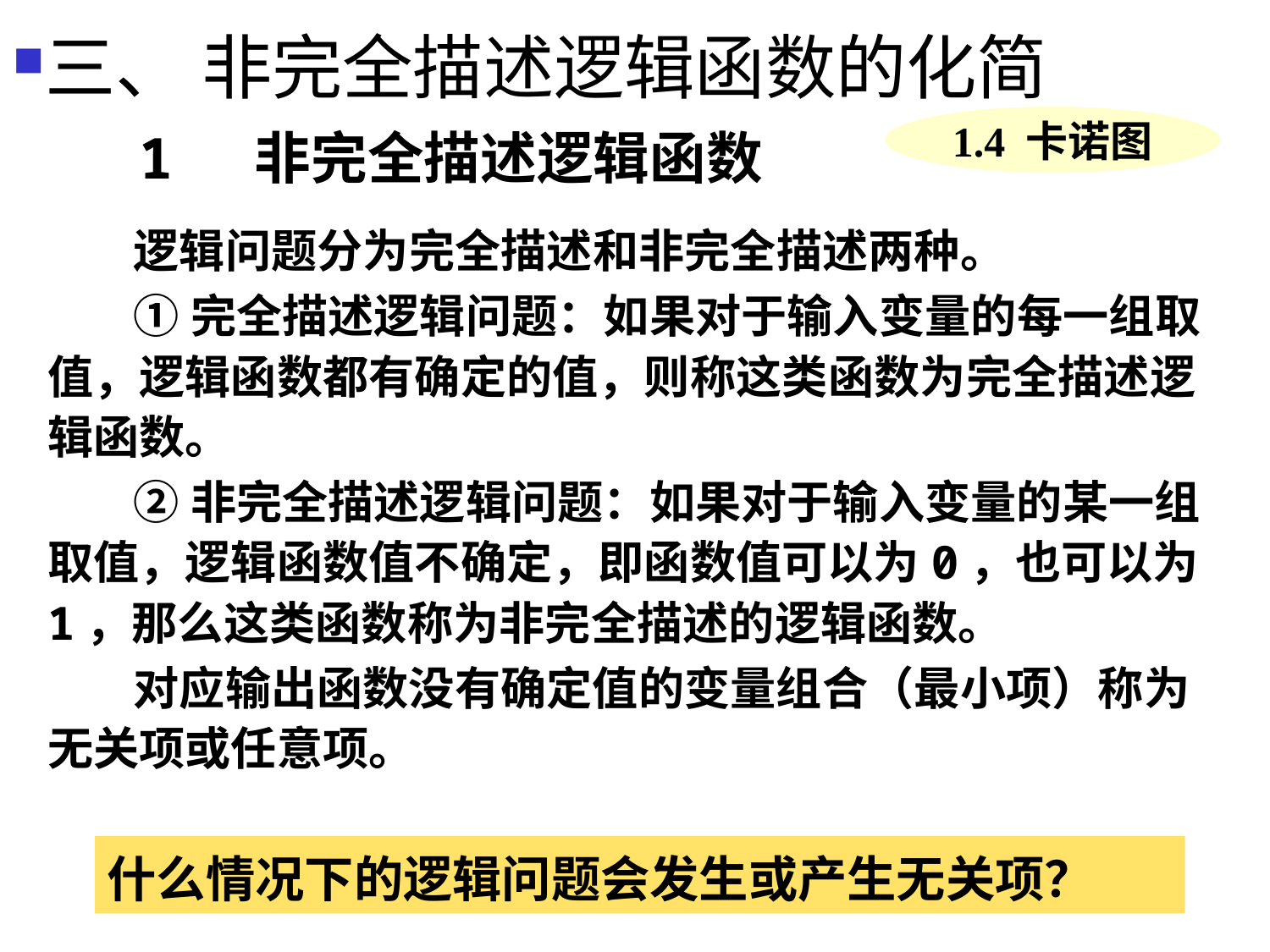

三、 非完全描述逻辑函数的化简
1.4 卡诺图
	1  非完全描述逻辑函数
逻辑问题分为完全描述和非完全描述两种。
①完全描述逻辑问题：如果对于输入变量的每一组取值，逻辑函数都有确定的值，则称这类函数为完全描述逻辑函数。
②非完全描述逻辑问题：如果对于输入变量的某一组取值，逻辑函数值不确定，即函数值可以为0，也可以为1，那么这类函数称为非完全描述的逻辑函数。
对应输出函数没有确定值的变量组合（最小项）称为无关项或任意项。
什么情况下的逻辑问题会发生或产生无关项？